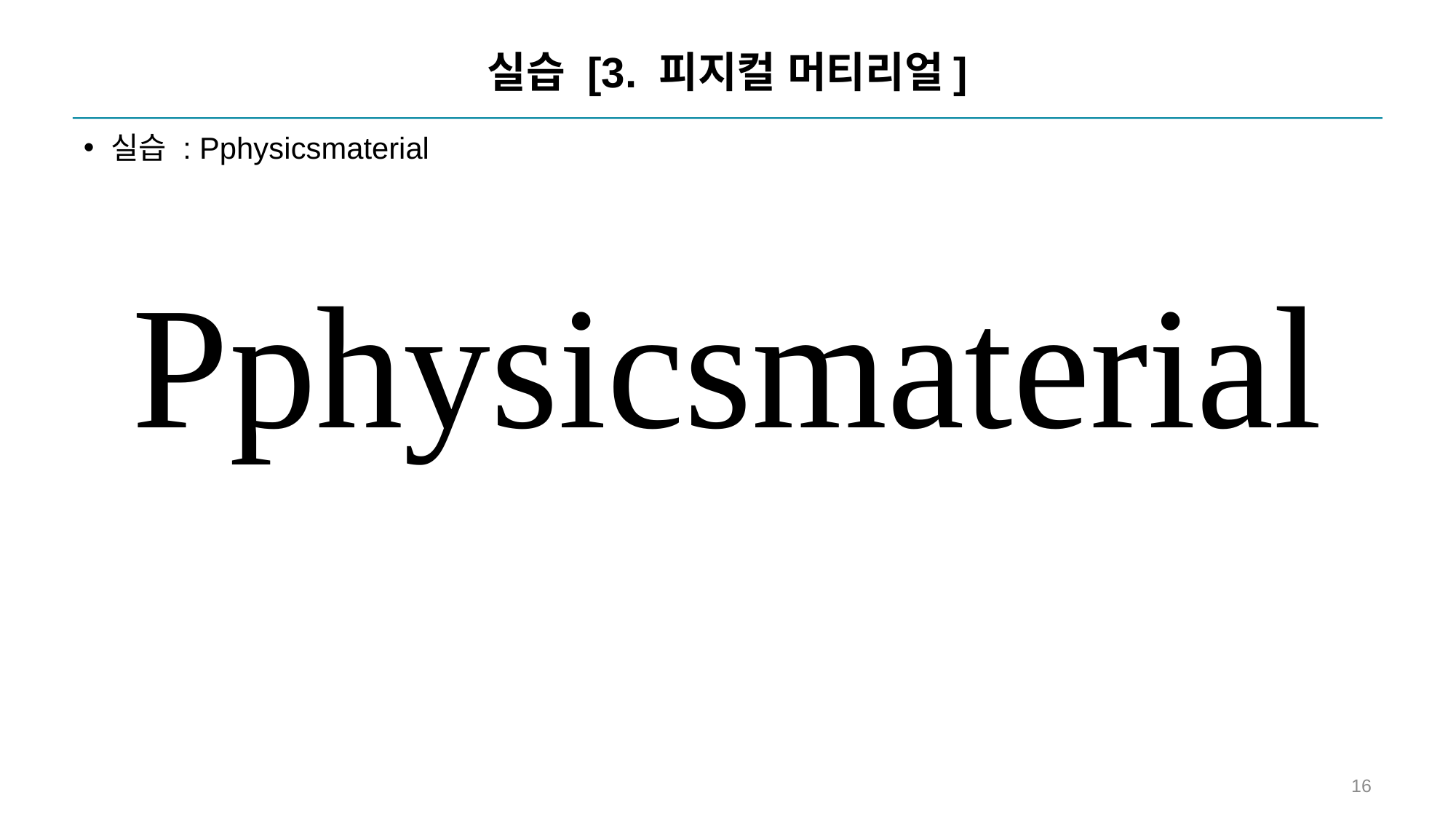

# 실습 [3. 피지컬 머티리얼]
실습 : Pphysicsmaterial

Pphysicsmaterial
16